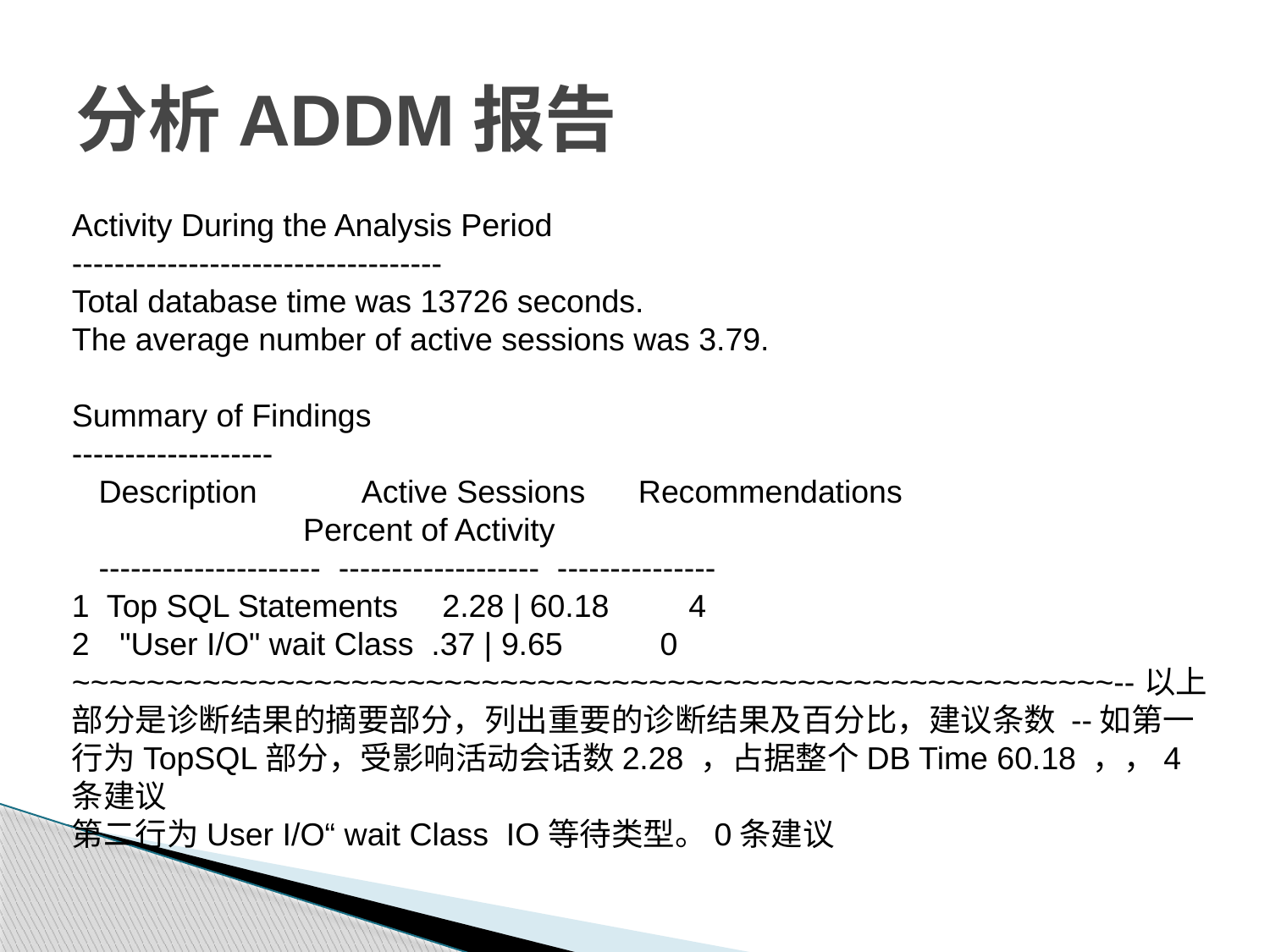

# 分析ADDM报告
Activity During the Analysis Period
-----------------------------------
Total database time was 13726 seconds.
The average number of active sessions was 3.79.

Summary of Findings
-------------------
   Description            Active Sessions      Recommendations
                          Percent of Activity
   ---------------------  -------------------  ---------------
1  Top SQL Statements     2.28 | 60.18         4
"User I/O" wait Class  .37 | 9.65           0
~~~~~~~~~~~~~~~~~~~~~~~~~~~~~~~~~~~~~~~~~~~~~~~~~~~~~~~~--以上部分是诊断结果的摘要部分，列出重要的诊断结果及百分比，建议条数 --如第一行为TopSQL部分，受影响活动会话数2.28 ，占据整个DB Time 60.18 ，，4条建议
第二行为User I/O“ wait Class  IO等待类型。0条建议